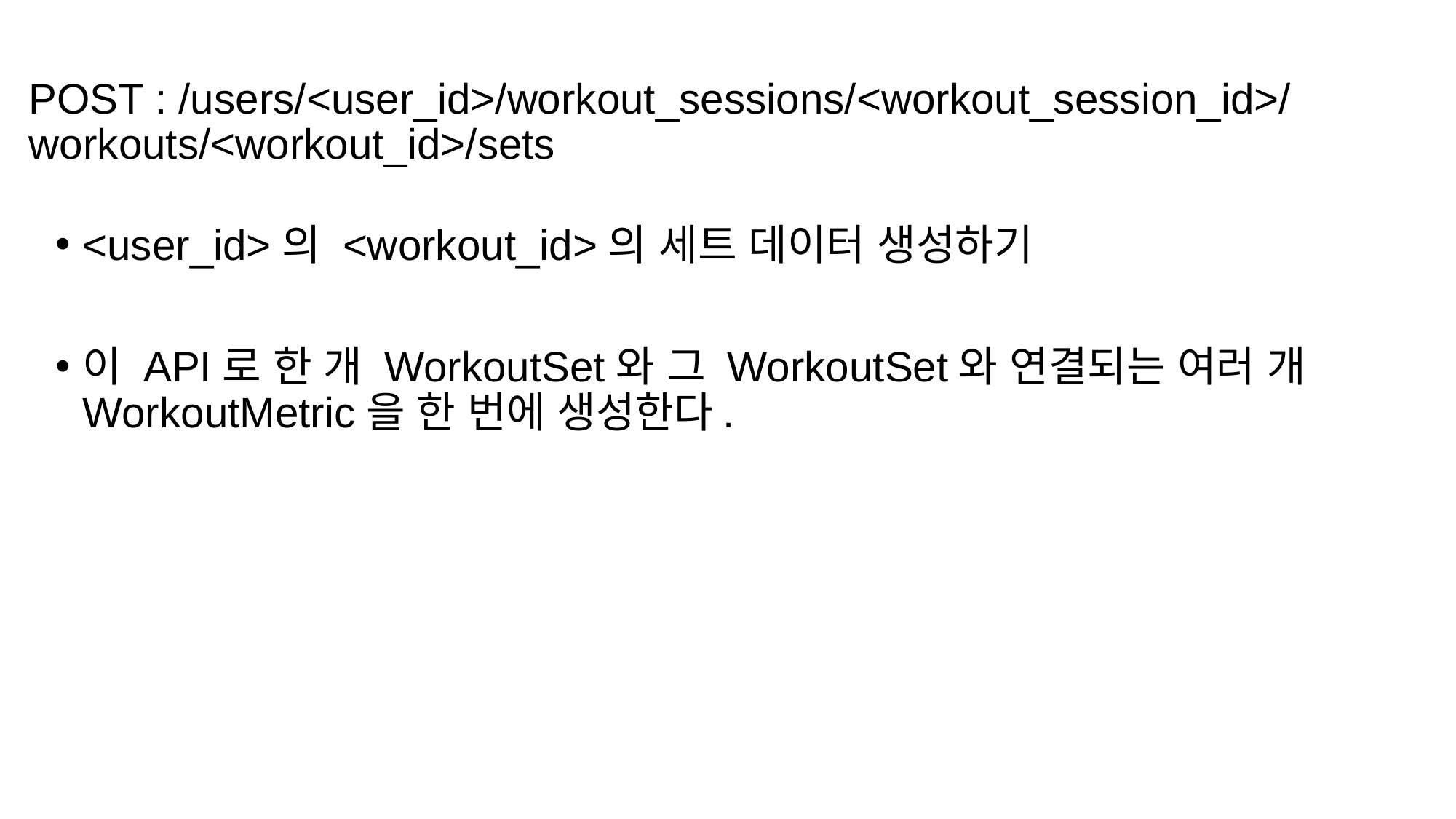

# POST : /users/<user_id>/workout_sessions/<workout_session_id>/workouts/<workout_id>/sets
<user_id>의 <workout_id>의 세트 데이터 생성하기

이 API로 한 개 WorkoutSet와 그 WorkoutSet와 연결되는 여러 개 WorkoutMetric을 한 번에 생성한다.